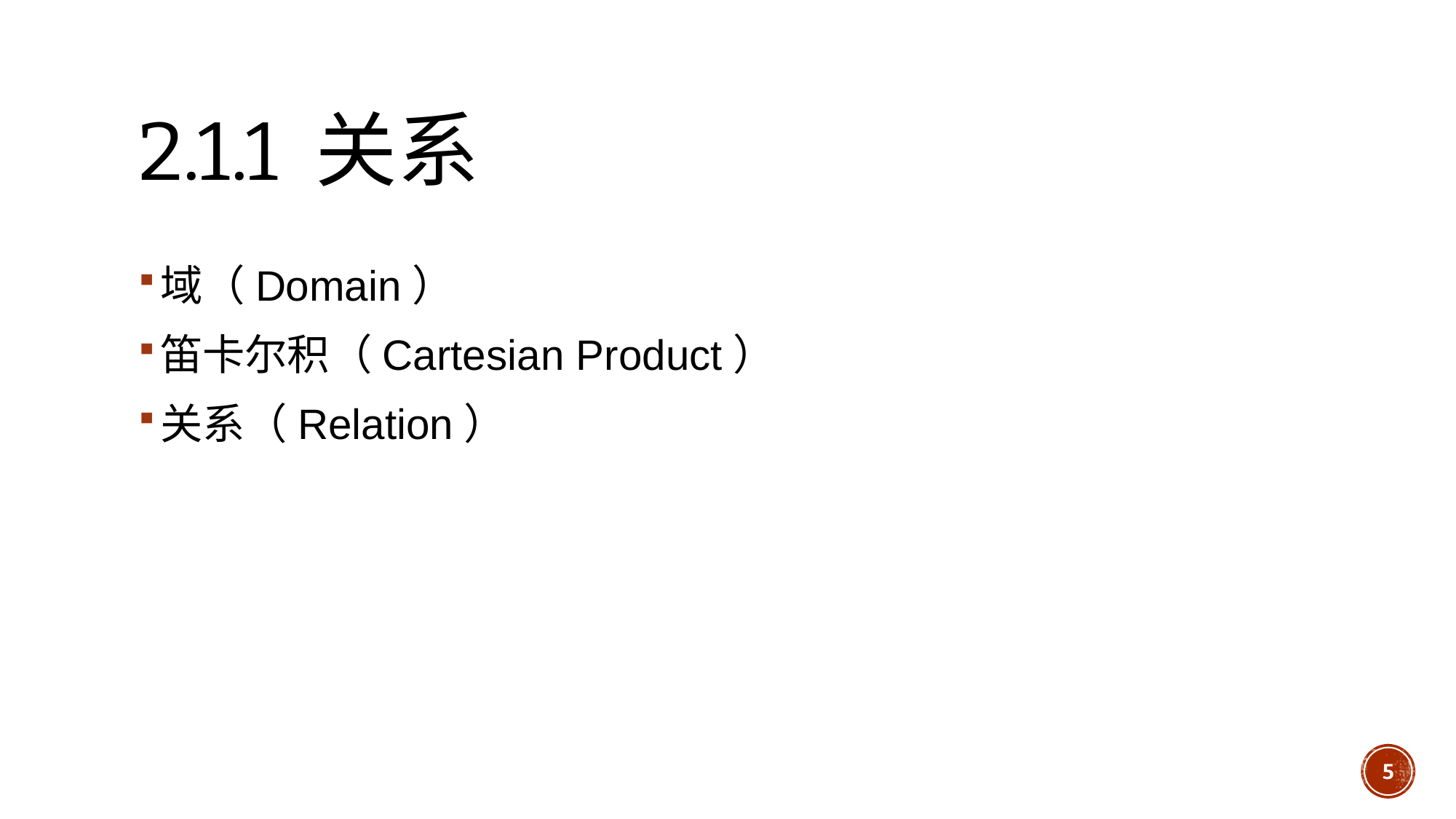

# 2.1.1 关系
域（Domain）
笛卡尔积（Cartesian Product）
关系（Relation）

5